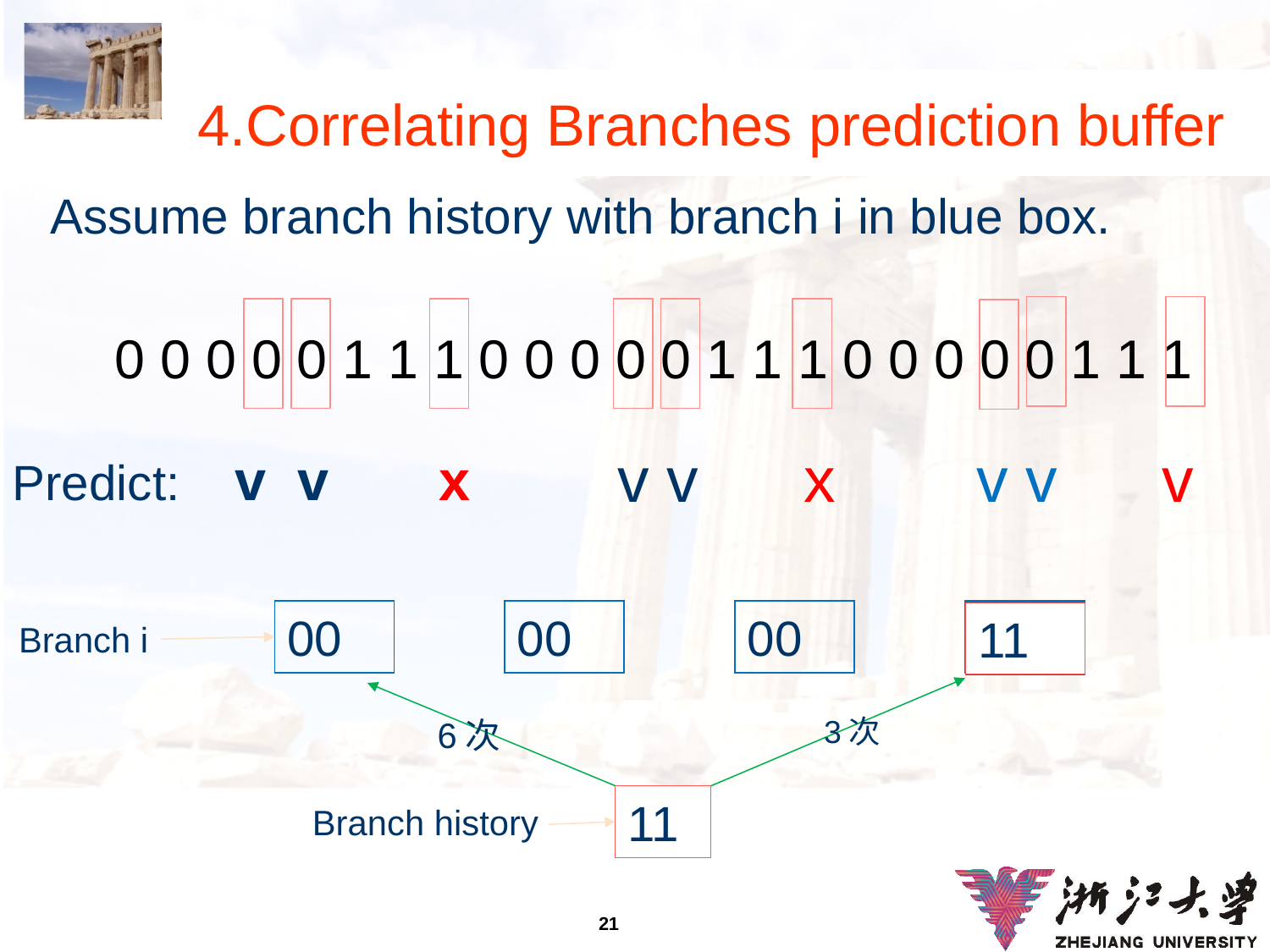

# 4.Correlating Branches prediction buffer
Assume branch history with branch i in blue box.

0 0 0 0 0 1 1 1 0 0 0 0 0 1 1 1 0 0 0 0 0 1 1 1
v v      x        v v      v
Predict:    v  v       x
01
00
00
00
00
Branch i
00
11
01
3次
6次
11
Branch history